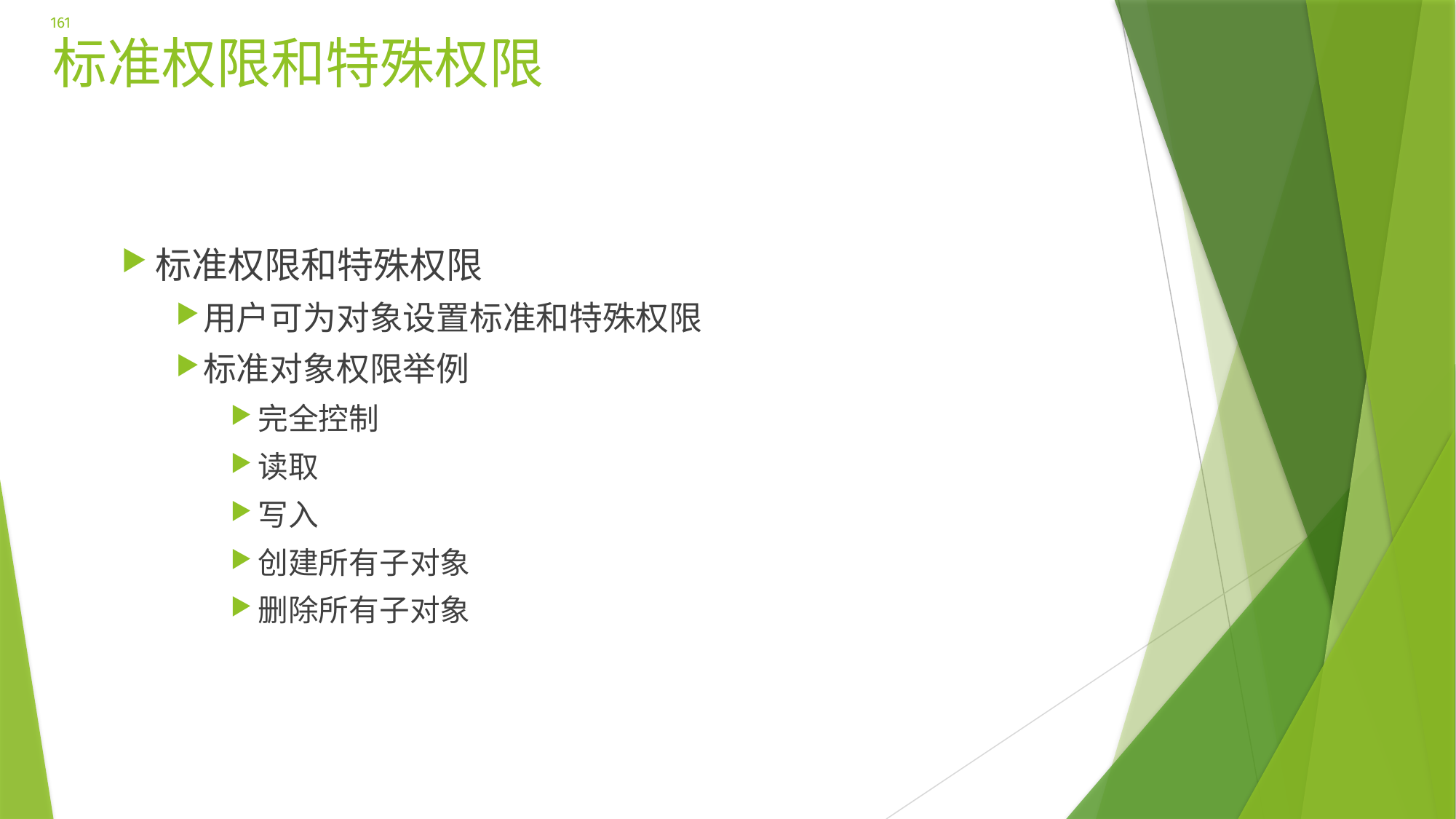

161
# 标准权限和特殊权限

标准权限和特殊权限
用户可为对象设置标准和特殊权限
标准对象权限举例
完全控制
读取
写入
创建所有子对象
删除所有子对象